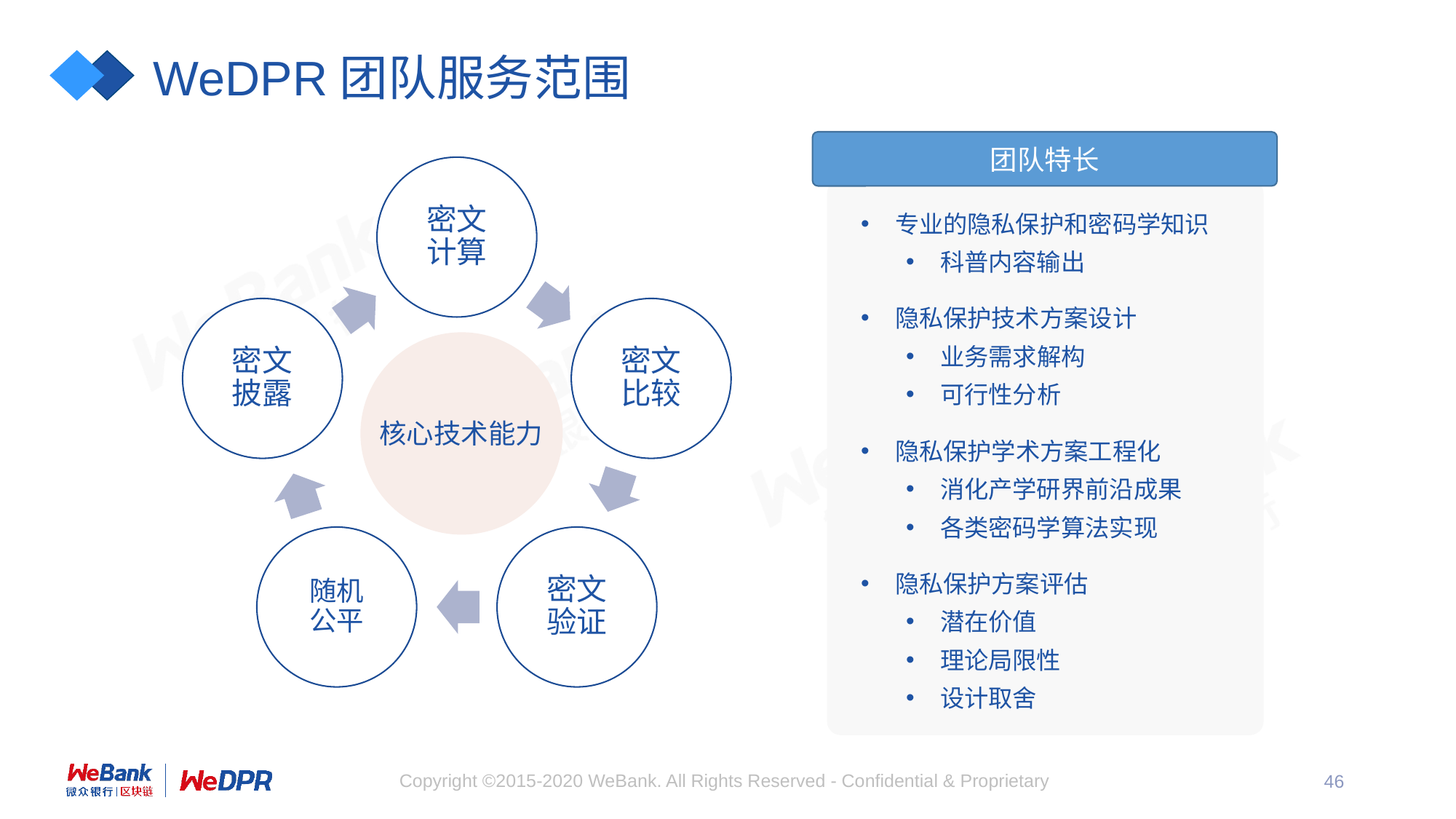

# WeDPR团队服务范围
团队特长

专业的隐私保护和密码学知识
科普内容输出
隐私保护技术方案设计
业务需求解构
可行性分析
隐私保护学术方案工程化
消化产学研界前沿成果
各类密码学算法实现
隐私保护方案评估
潜在价值
理论局限性
设计取舍
密文
计算

密文
比较

密文
验证

随机
公平

密文
披露

核心技术能力
46